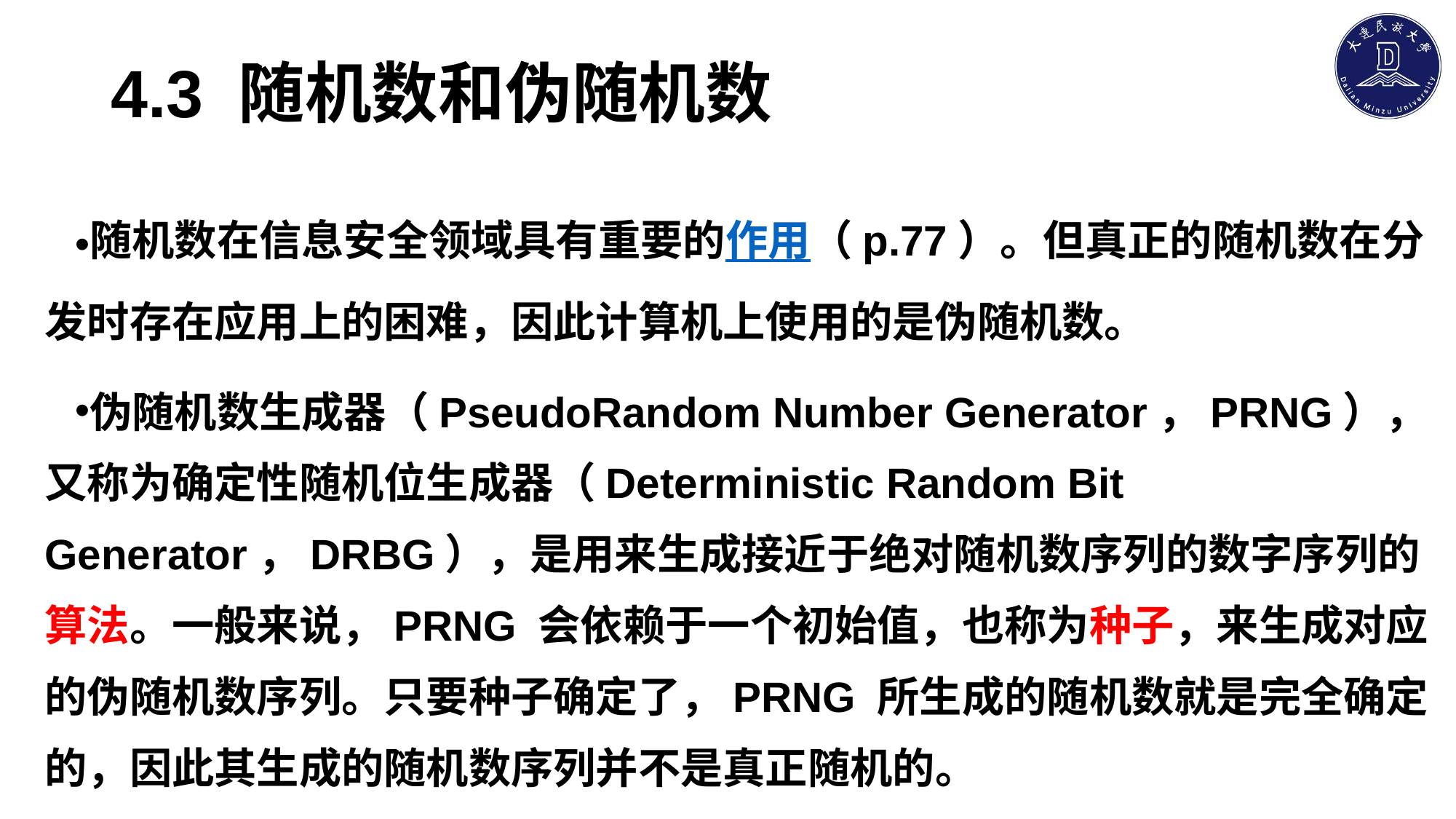

# 4.3 随机数和伪随机数
随机数在信息安全领域具有重要的作用（p.77）。但真正的随机数在分发时存在应用上的困难，因此计算机上使用的是伪随机数。
伪随机数生成器（PseudoRandom Number Generator，PRNG），又称为确定性随机位生成器（Deterministic Random Bit Generator，DRBG），是用来生成接近于绝对随机数序列的数字序列的算法。一般来说，PRNG 会依赖于一个初始值，也称为种子，来生成对应的伪随机数序列。只要种子确定了，PRNG 所生成的随机数就是完全确定的，因此其生成的随机数序列并不是真正随机的。